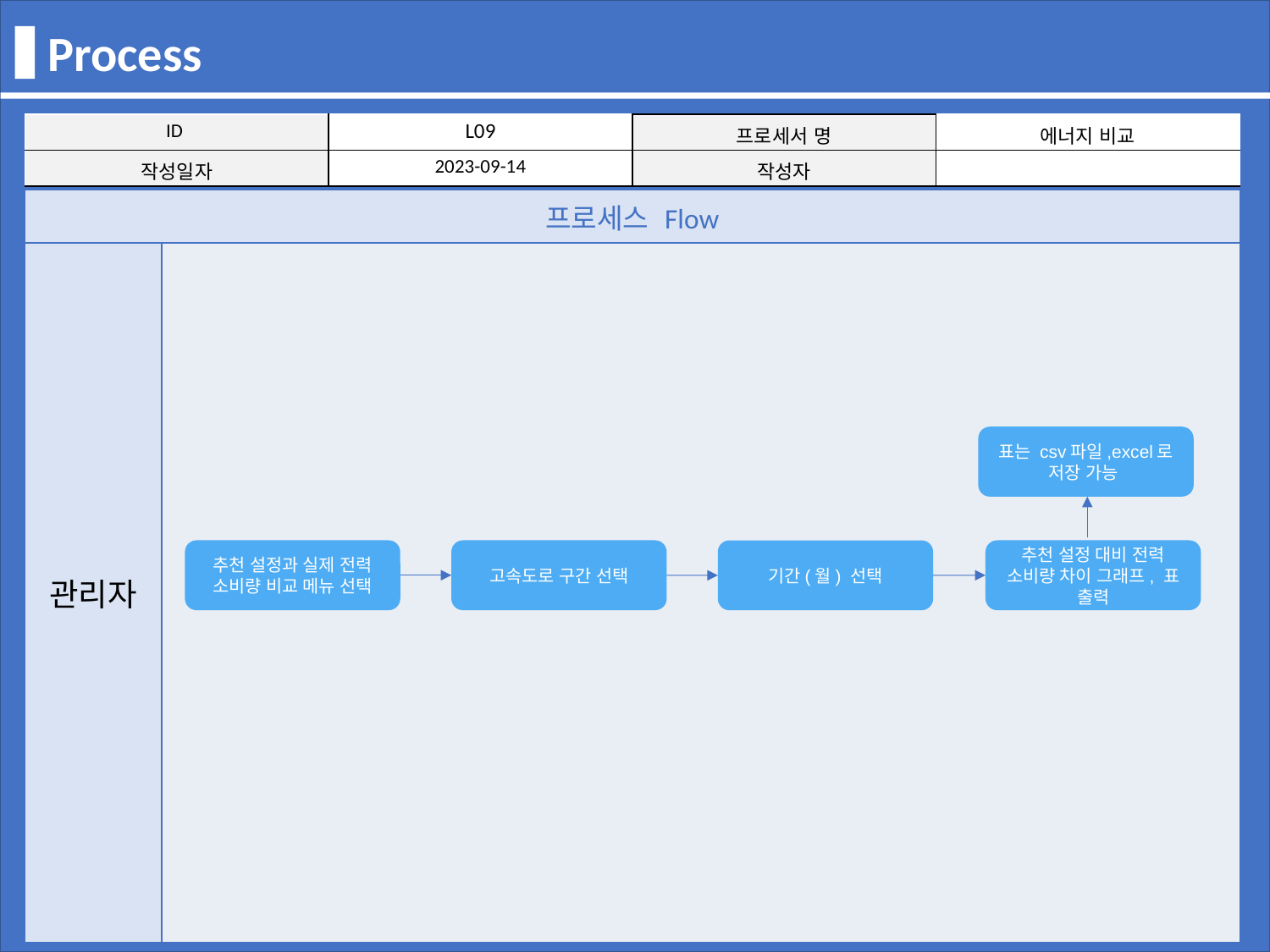

Process

| ID | L09 | 프로세서 명 | 에너지 비교 |
| --- | --- | --- | --- |
| 작성일자 | 2023-09-14 | 작성자 |  |
| 프로세스 Flow |  |
| --- | --- |
| 관리자 |  |
표는 csv파일,excel로 저장 가능
추천 설정과 실제 전력 소비량 비교 메뉴 선택
고속도로 구간 선택
추천 설정 대비 전력 소비량 차이 그래프, 표 출력
기간(월) 선택